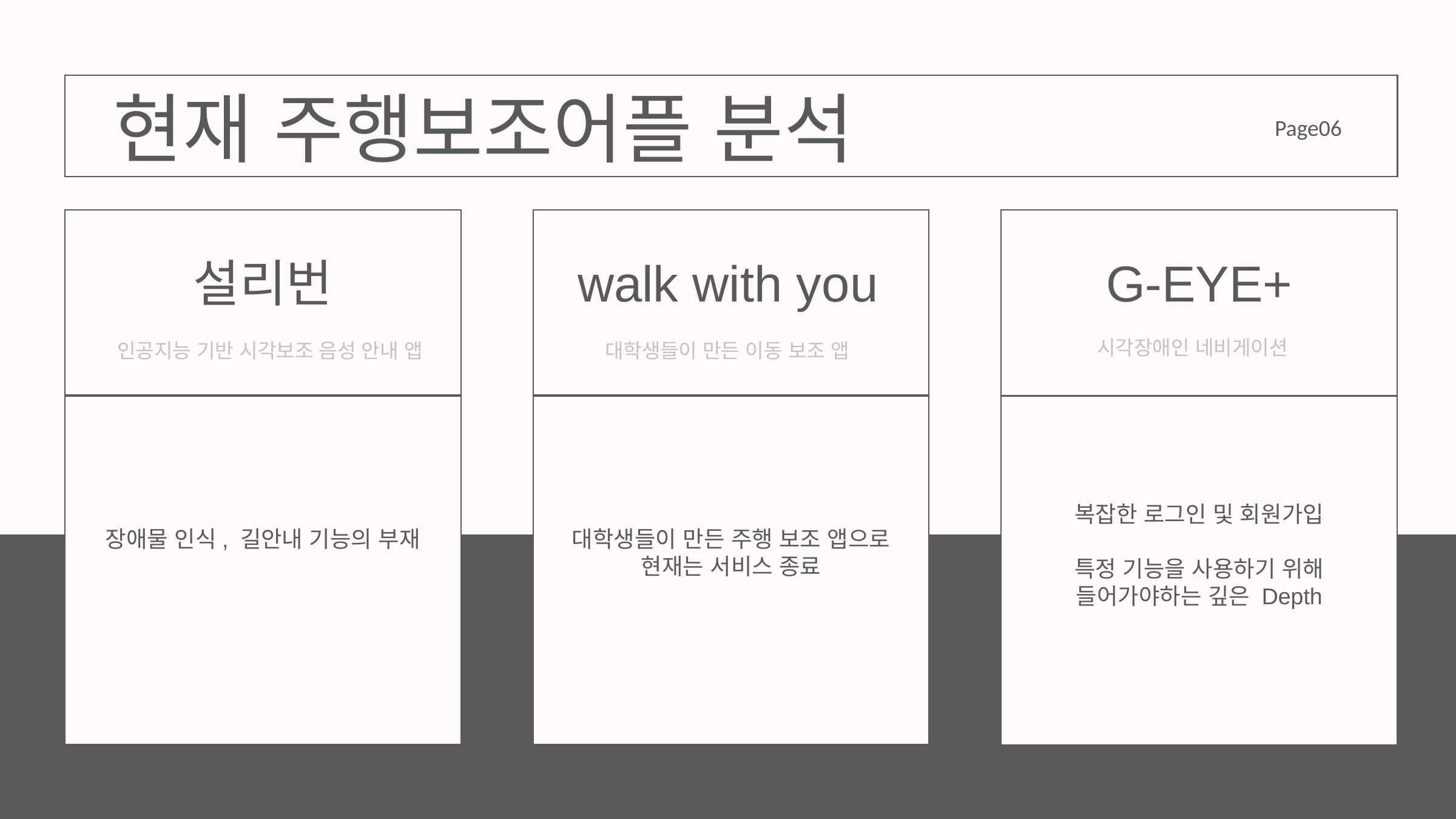

현재 주행보조어플 분석
Page06

설리번
walk with you
G-EYE+
시각장애인 네비게이션
인공지능 기반 시각보조 음성 안내 앱
대학생들이 만든 이동 보조 앱
복잡한 로그인 및 회원가입

특정 기능을 사용하기 위해 들어가야하는 깊은 Depth
장애물 인식, 길안내 기능의 부재
대학생들이 만든 주행 보조 앱으로 현재는 서비스 종료